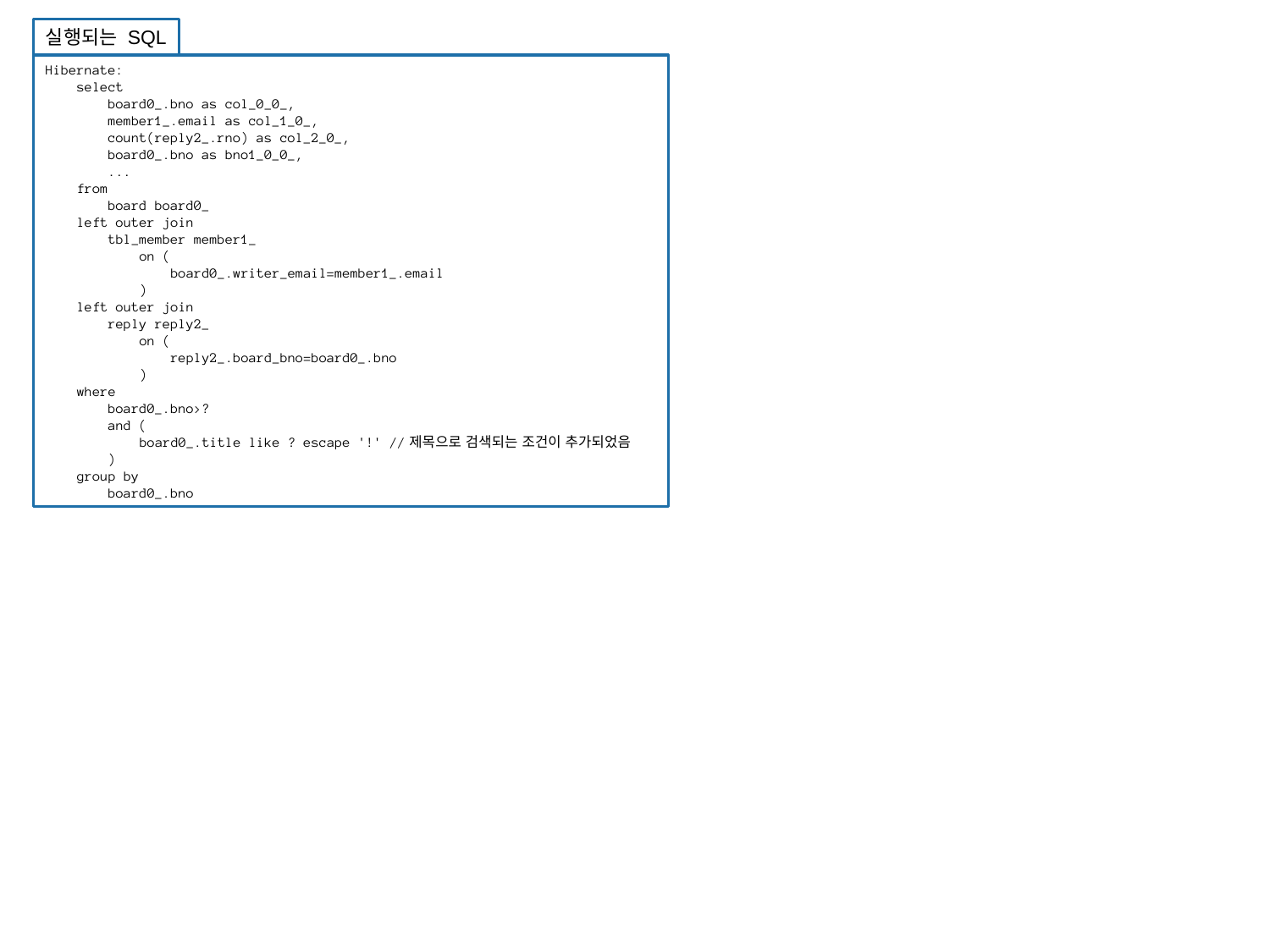

실행되는 SQL
Hibernate:
    select
        board0_.bno as col_0_0_,
        member1_.email as col_1_0_,
        count(reply2_.rno) as col_2_0_,
        board0_.bno as bno1_0_0_,
        ...
    from
        board board0_
    left outer join
        tbl_member member1_
            on (
                board0_.writer_email=member1_.email
            )
    left outer join
        reply reply2_
            on (
                reply2_.board_bno=board0_.bno
            )
    where
        board0_.bno>?
        and (
            board0_.title like ? escape '!' //제목으로 검색되는 조건이 추가되었음
        )
    group by
        board0_.bno